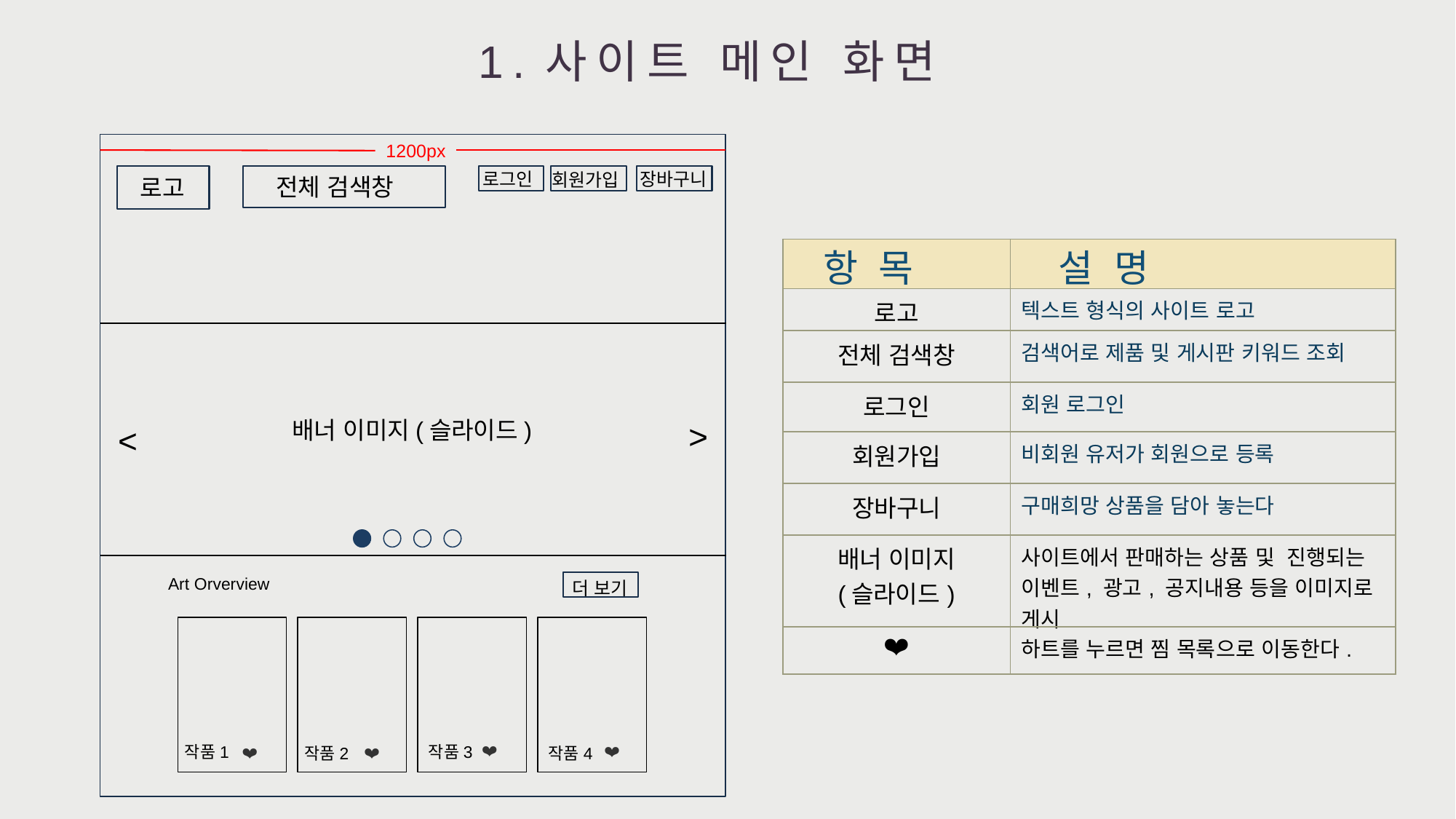

1.사이트 메인 화면

1200px
장바구니
로그인
회원가입

전체 검색창
로고
항  목
|  |  |
| --- | --- |
| 로고 | 텍스트 형식의 사이트 로고 |
| 전체 검색창 | 검색어로 제품 및 게시판 키워드 조회 |
| 로그인 | 회원 로그인 |
| 회원가입 | 비회원 유저가 회원으로 등록 |
| 장바구니 | 구매희망 상품을 담아 놓는다 |
| 배너 이미지 (슬라이드) | 사이트에서 판매하는 상품 및 진행되는 이벤트, 광고, 공지내용 등을 이미지로 게시 |
| ❤ | 하트를 누르면 찜 목록으로 이동한다. |
설  명
배너 이미지(슬라이드)
<
<

Art Orverview
더 보기

❤
작품1
작품3
❤
❤
작품2
❤
작품4